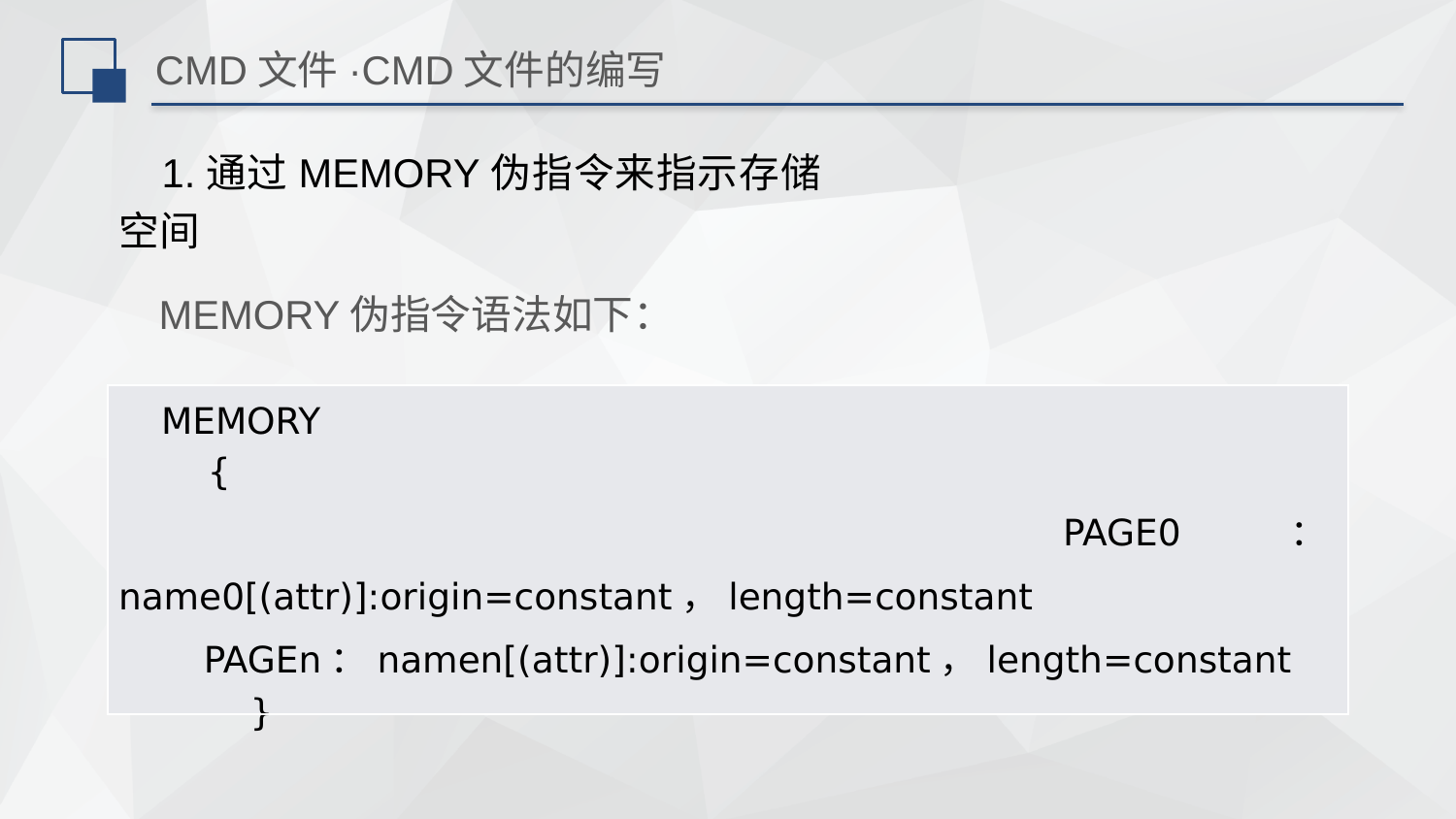

# CMD文件·CMD文件的编写
1.通过MEMORY伪指令来指示存储空间
MEMORY伪指令语法如下：
| MEMORY { PAGE0：name0[(attr)]:origin=constant，length=constant PAGEn：namen[(attr)]:origin=constant，length=constant } |
| --- |